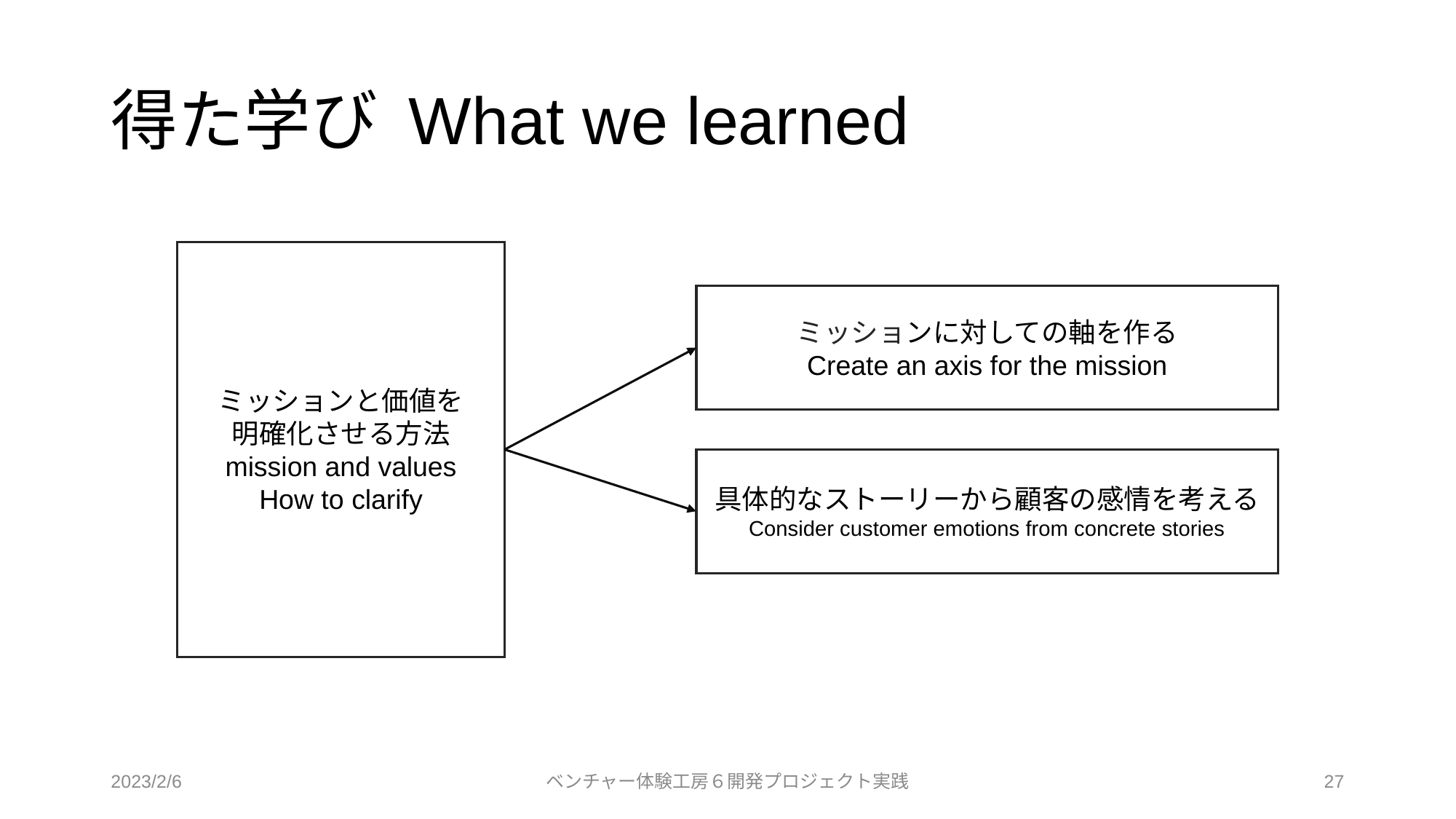

# 得た学び What we learned
ミッションと価値を
明確化させる方法
mission and values
How to clarify​
ミッションに対しての軸を作る
Create an axis for the mission​
具体的なストーリーから顧客の感情を考える
Consider customer emotions from concrete stories​
2023/2/6
ベンチャー体験工房６開発プロジェクト実践
27